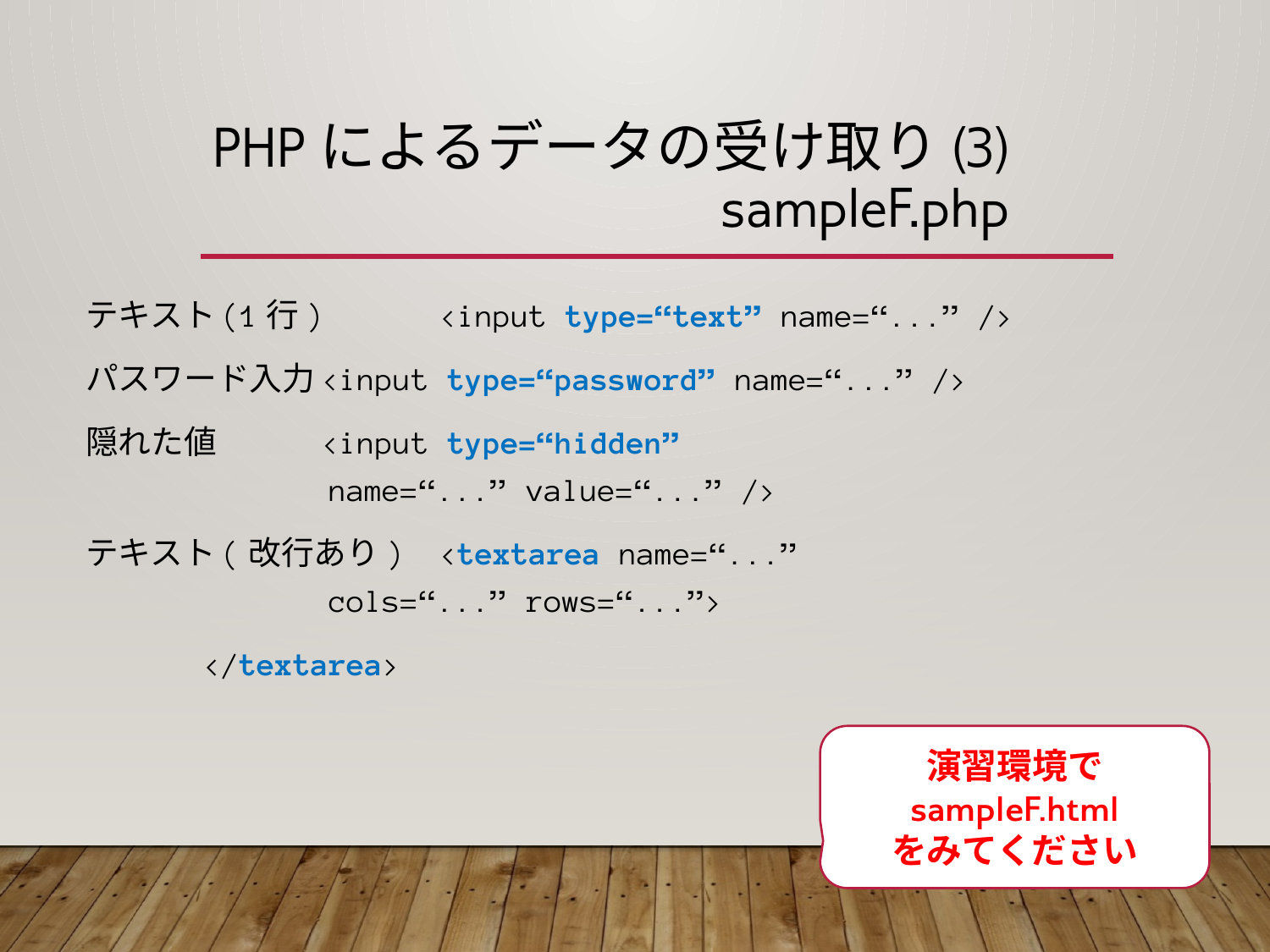

# PHPによるデータの受け取り(3) sampleF.php
テキスト(1行)		<input type=“text” name=“...” />
パスワード入力		<input type=“password” name=“...” />
隠れた値			<input type=“hidden”
				       name=“...” value=“...” />
テキスト(改行あり)	<textarea name=“...”
				       cols=“...” rows=“...”>
				</textarea>
演習環境で
sampleF.html
をみてください